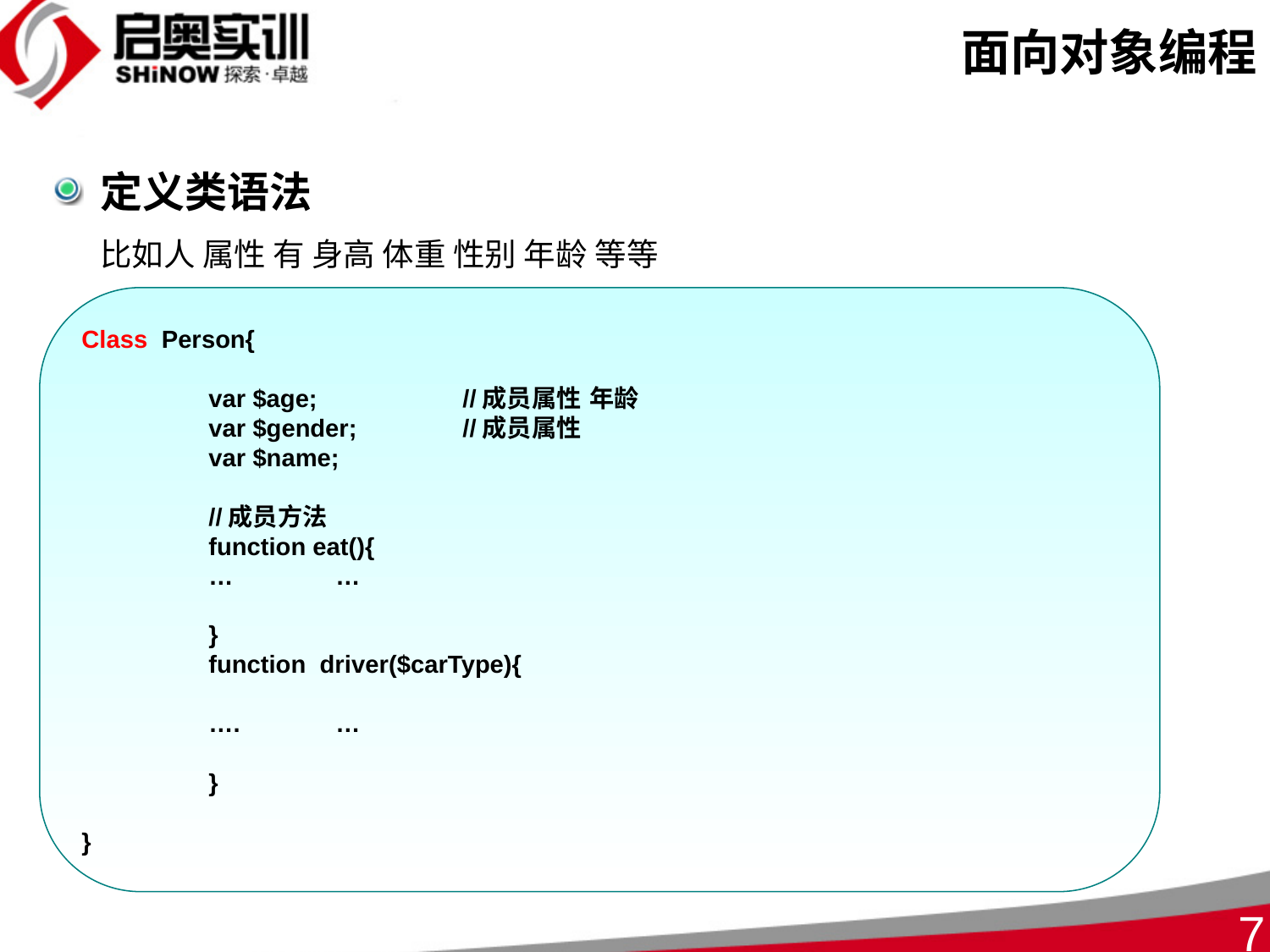

# 面向对象编程
定义类语法
	比如人 属性 有 身高 体重 性别 年龄 等等
Class  Person{

	var $age;		//成员属性	年龄
	var $gender;	//成员属性
	var $name;

	//成员方法
	function eat(){
	…	…

	}
	function  driver($carType){

	….	…

	}

}
7